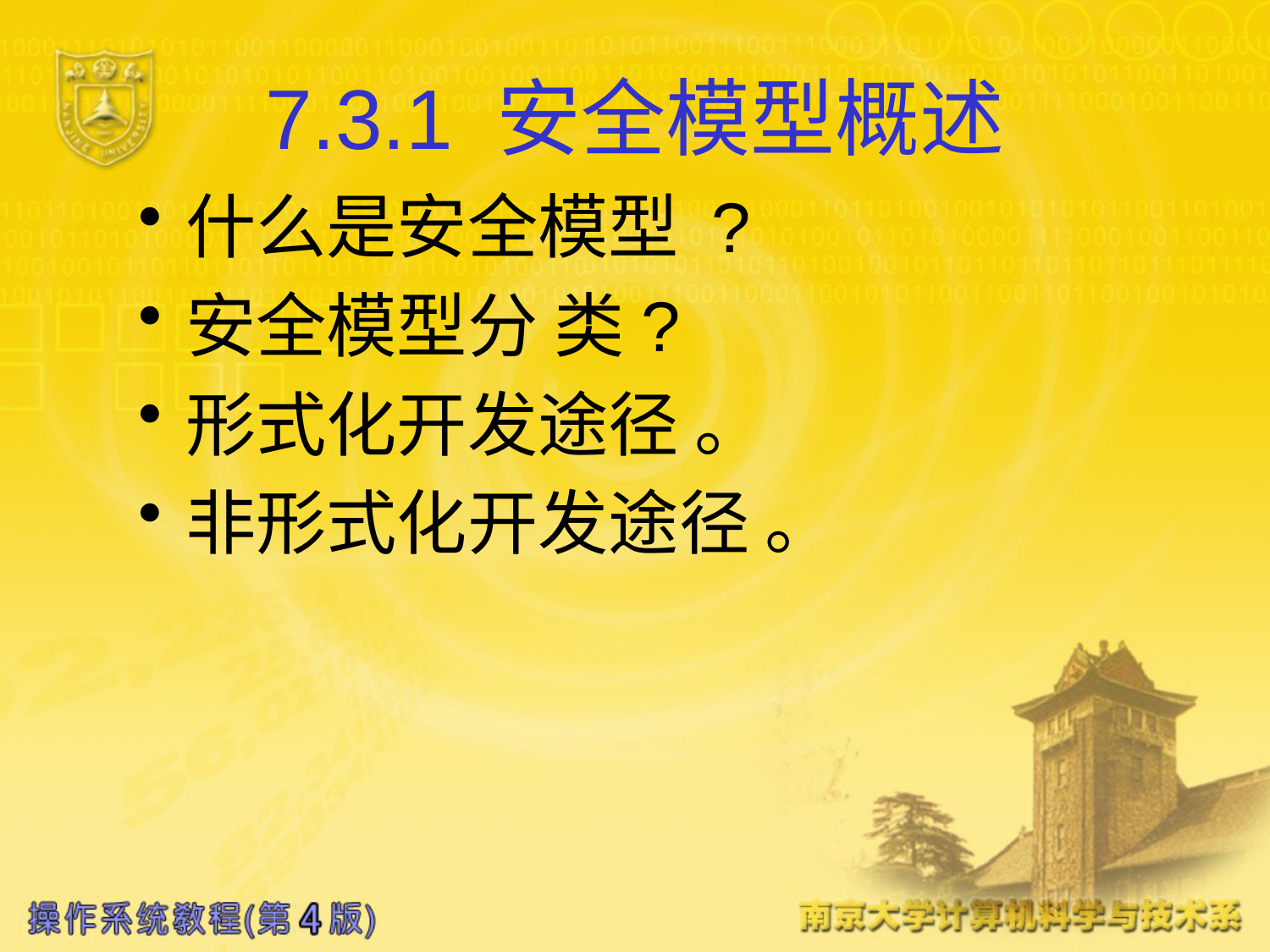

# 7.3.1 安全模型概述
什么是安全模型 ?
安全模型分 类?
形式化开发途径 。
非形式化开发途径 。